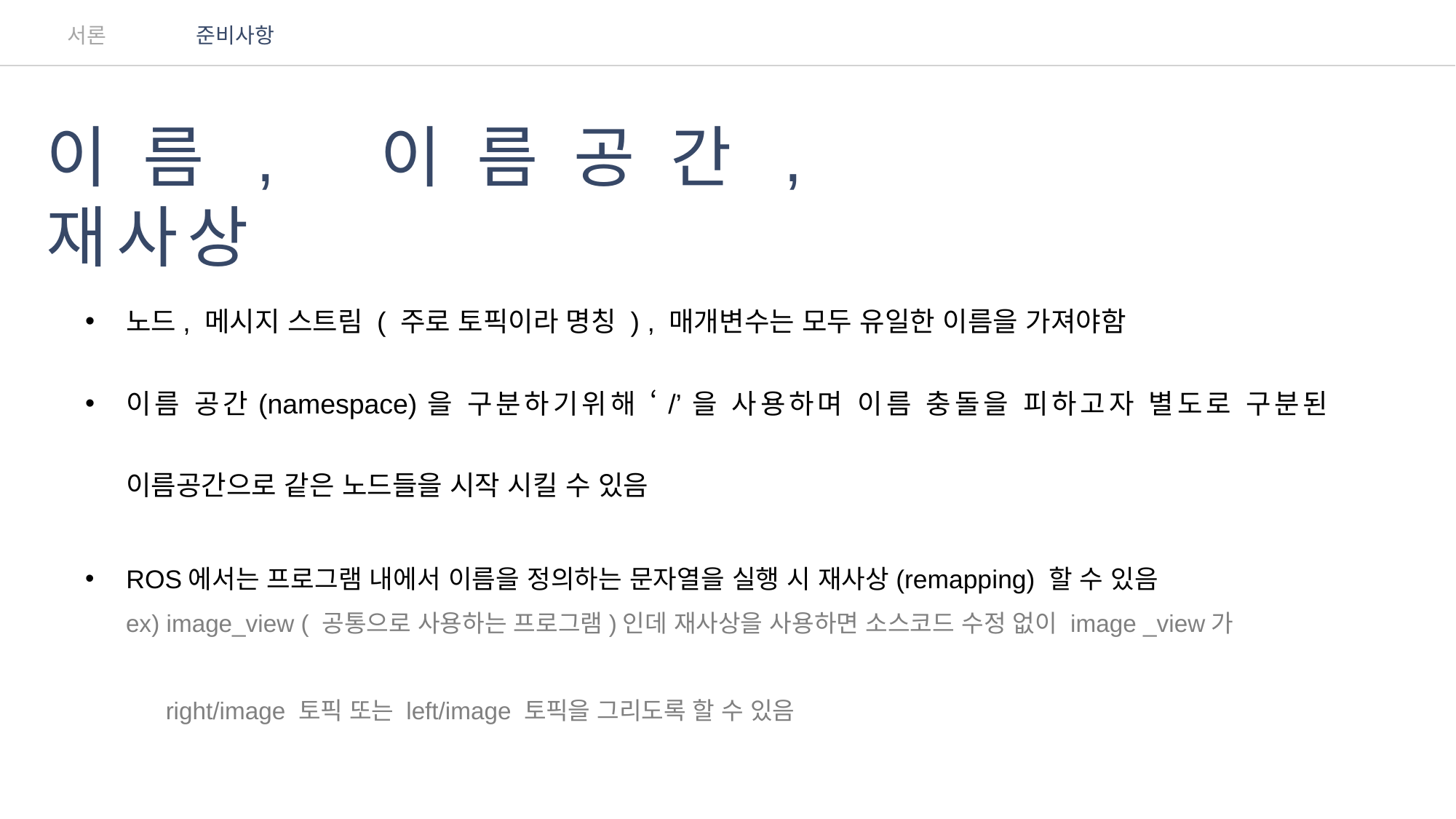

서론
준비사항
이름, 이름공간, 재사상
노드, 메시지 스트림 ( 주로 토픽이라 명칭 ) , 매개변수는 모두 유일한 이름을 가져야함
이름 공간(namespace)을 구분하기위해 ‘/’을 사용하며 이름 충돌을 피하고자 별도로 구분된 이름공간으로 같은 노드들을 시작 시킬 수 있음
ROS에서는 프로그램 내에서 이름을 정의하는 문자열을 실행 시 재사상(remapping) 할 수 있음
      ex) image_view ( 공통으로 사용하는 프로그램)인데 재사상을 사용하면 소스코드 수정 없이 image _view가
            right/image 토픽 또는 left/image 토픽을 그리도록 할 수 있음